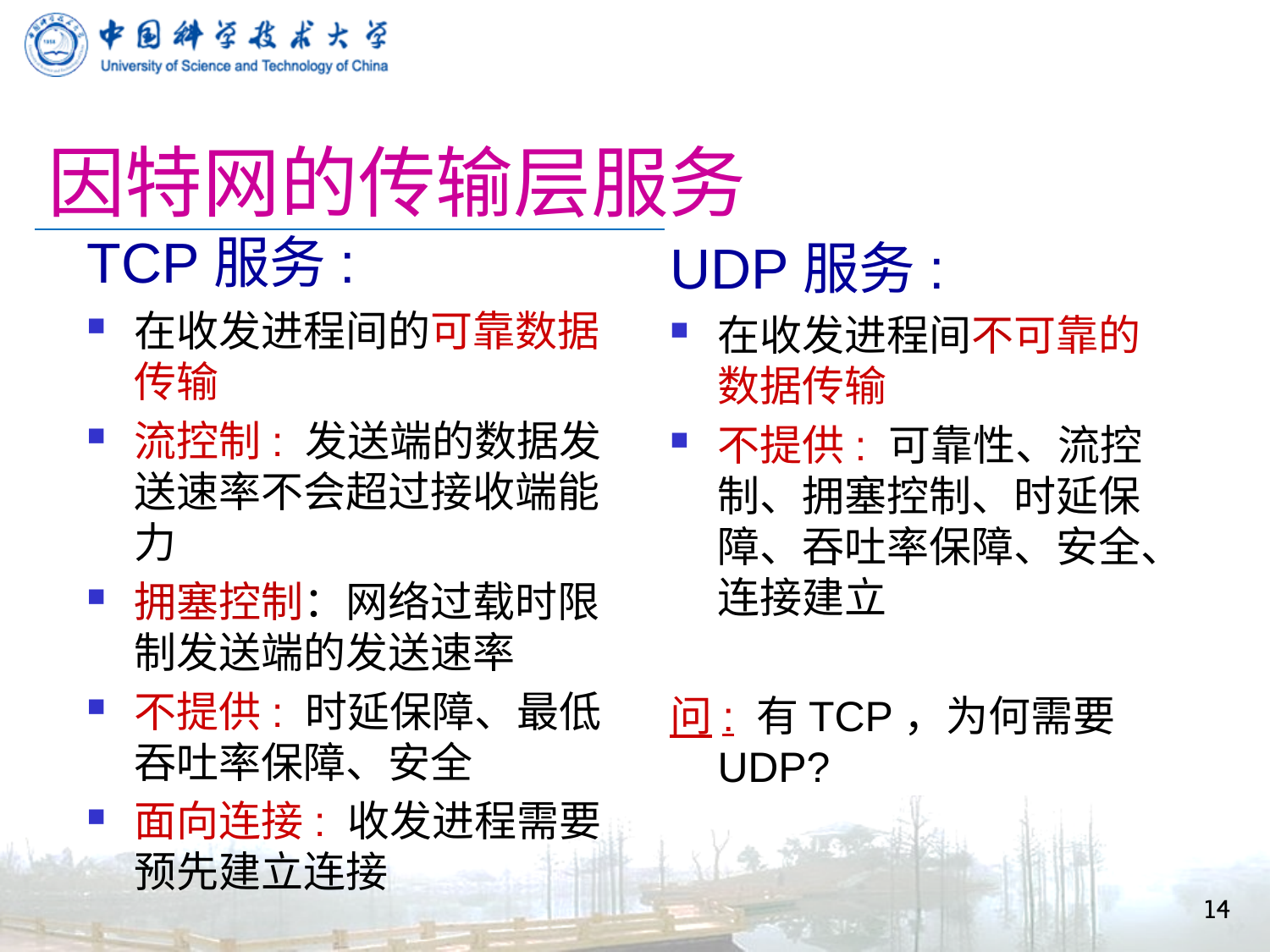

# 因特网的传输层服务
UDP服务:
在收发进程间不可靠的数据传输
不提供: 可靠性、流控制、拥塞控制、时延保障、吞吐率保障、安全、连接建立

问: 有TCP，为何需要UDP?
TCP服务:
在收发进程间的可靠数据传输
流控制: 发送端的数据发送速率不会超过接收端能力
拥塞控制：网络过载时限制发送端的发送速率
不提供: 时延保障、最低吞吐率保障、安全
面向连接: 收发进程需要预先建立连接

14